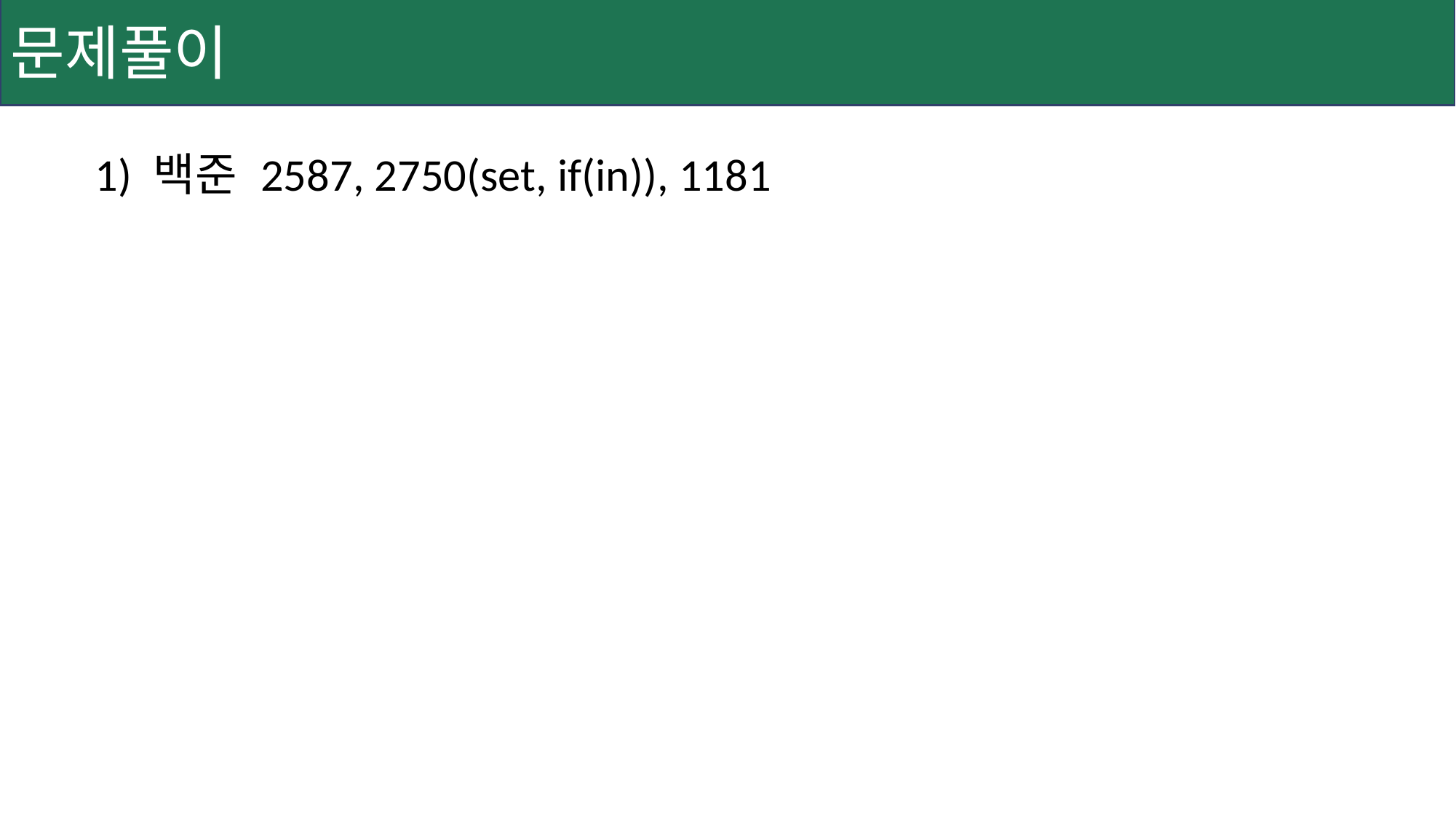

문제풀이
1) 백준 2587, 2750(set, if(in)), 1181